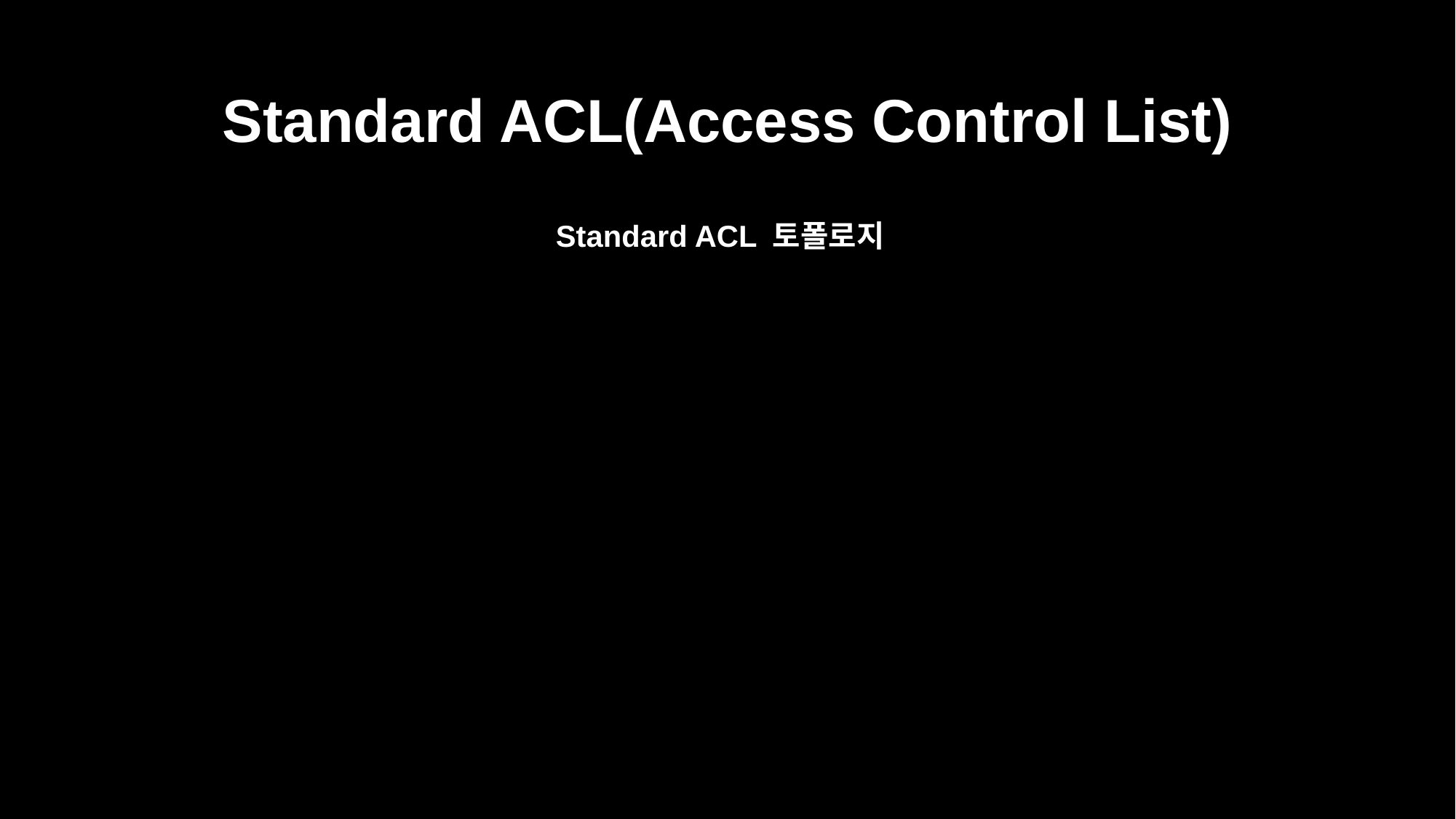

# Standard ACL(Access Control List)
Standard ACL 토폴로지